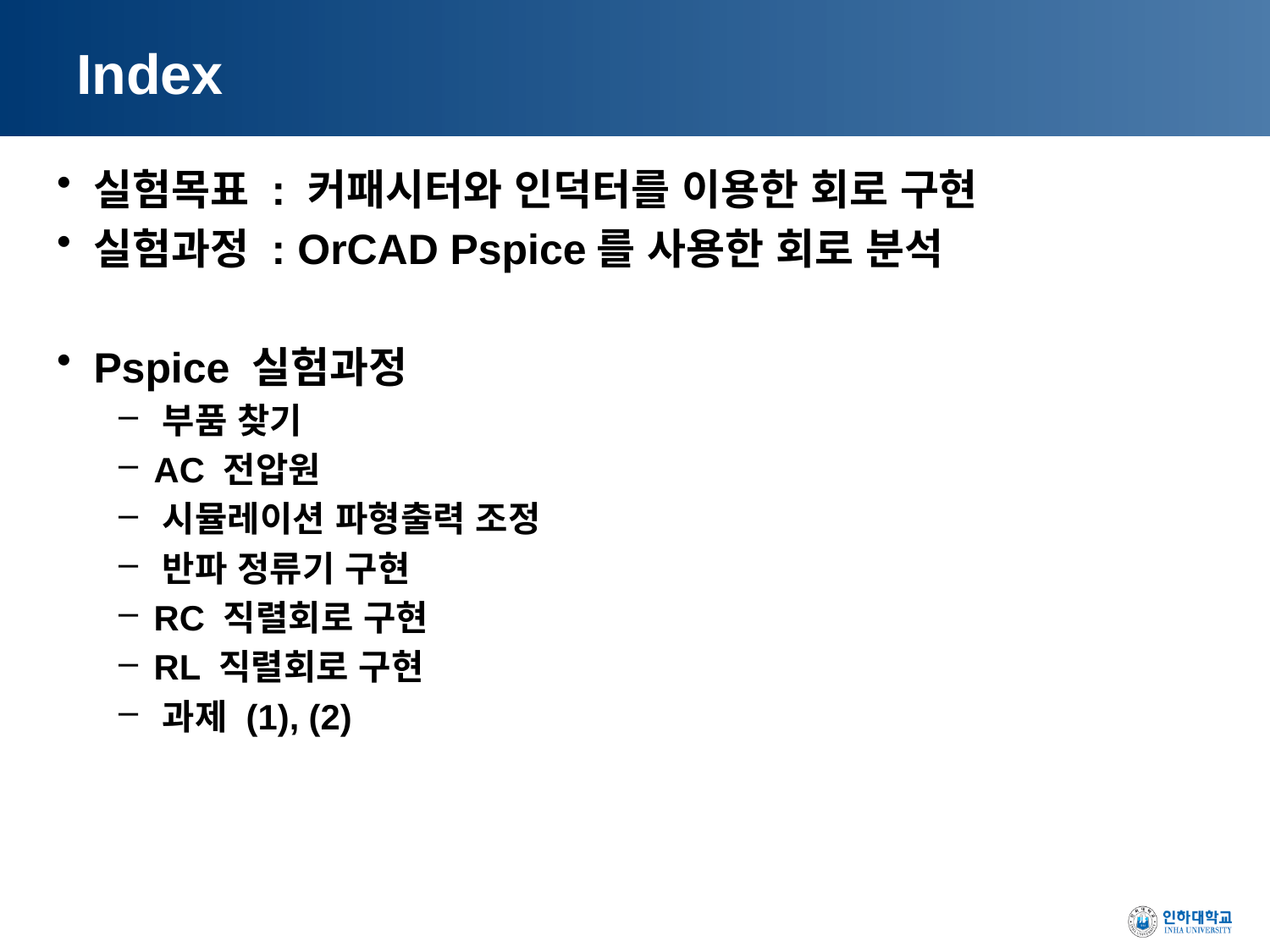

# Index
실험목표 : 커패시터와 인덕터를 이용한 회로 구현
실험과정 : OrCAD Pspice를 사용한 회로 분석

Pspice 실험과정
 부품 찾기
 AC 전압원
 시뮬레이션 파형출력 조정
 반파 정류기 구현
 RC 직렬회로 구현
 RL 직렬회로 구현
 과제 (1), (2)